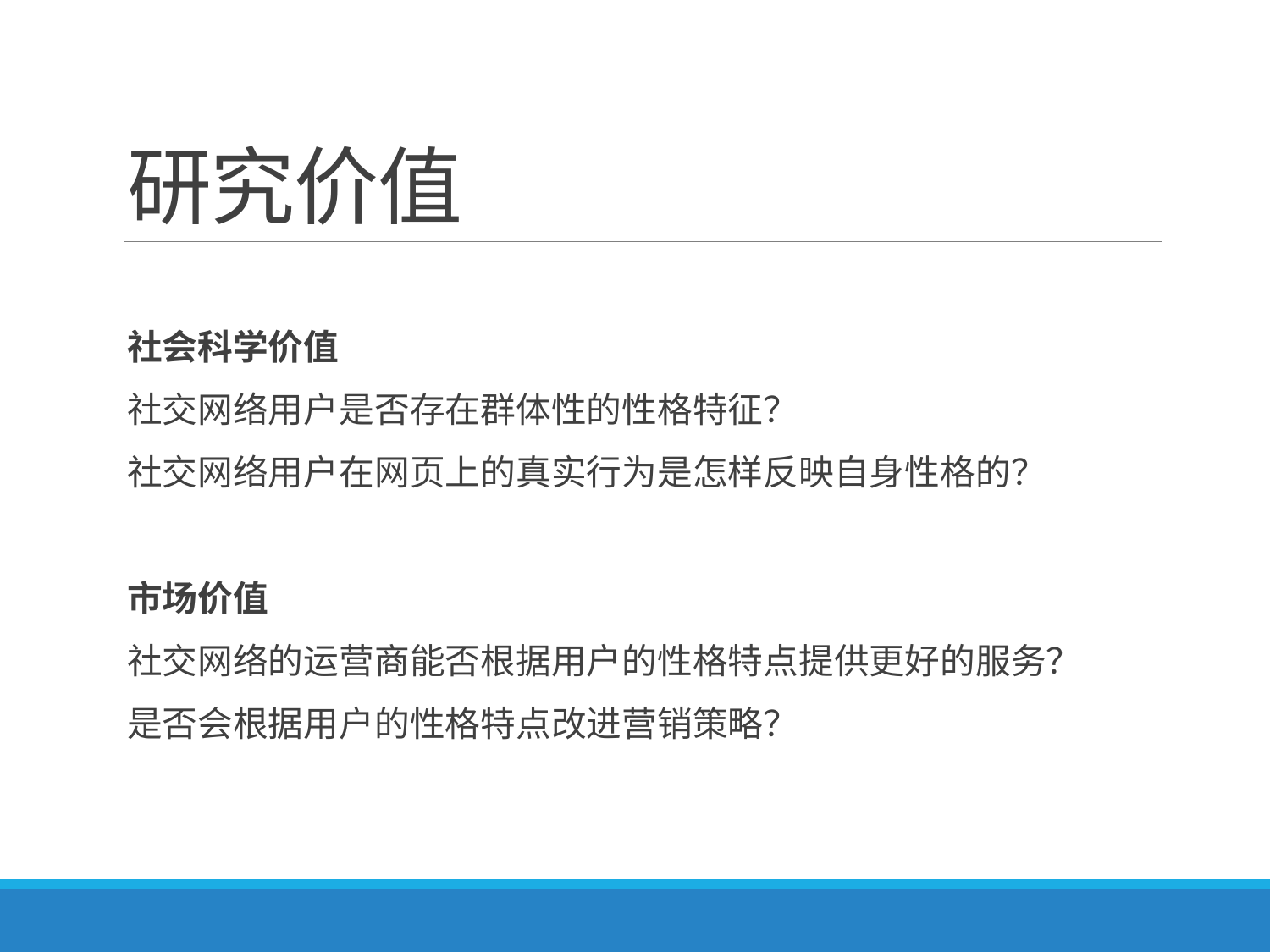

# 研究价值

社会科学价值
社交网络用户是否存在群体性的性格特征？
社交网络用户在网页上的真实行为是怎样反映自身性格的？

市场价值
社交网络的运营商能否根据用户的性格特点提供更好的服务？
是否会根据用户的性格特点改进营销策略？